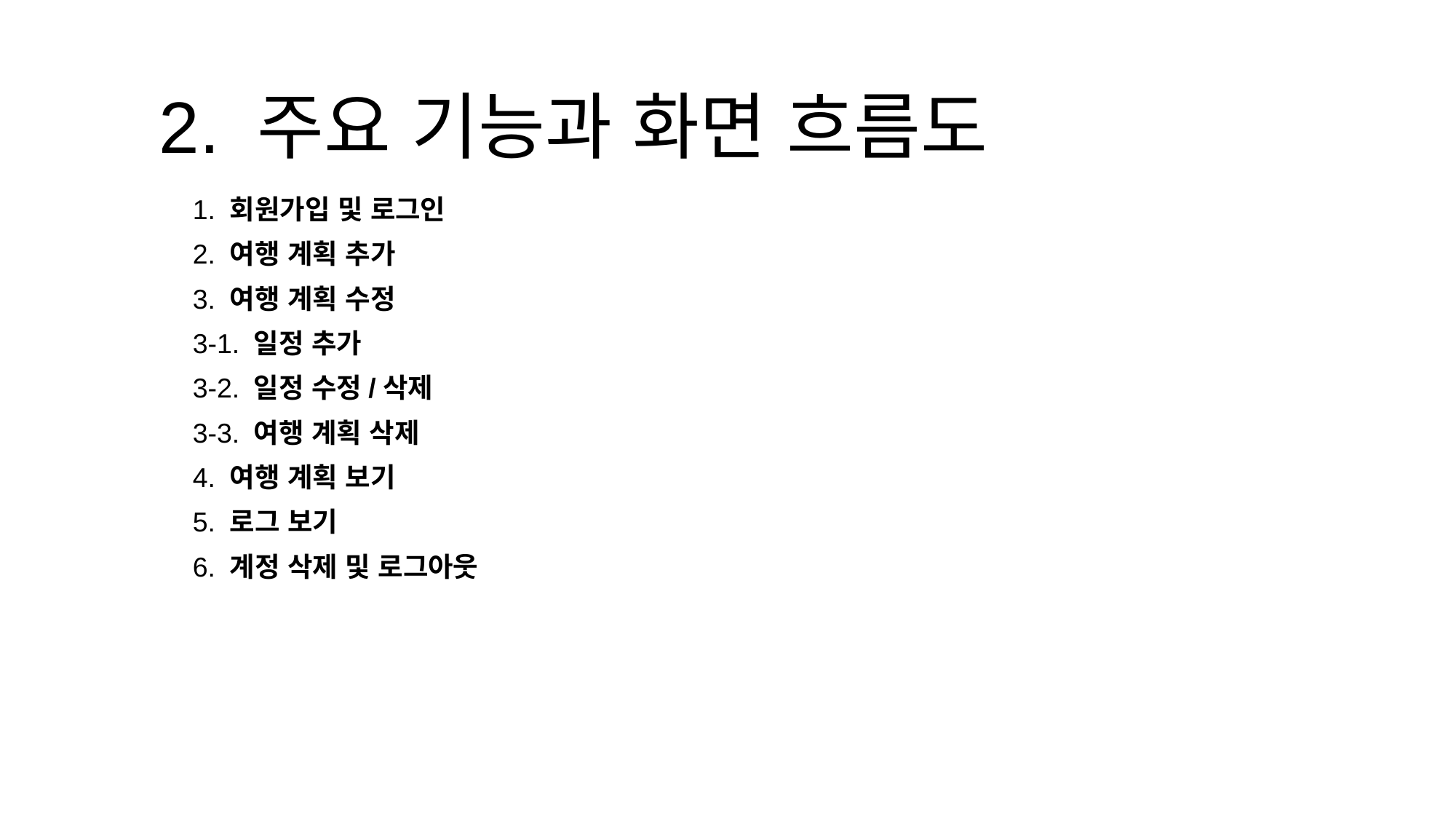

# 2. 주요 기능과 화면 흐름도
1. 회원가입 및 로그인
2. 여행 계획 추가
3. 여행 계획 수정
3-1. 일정 추가
3-2. 일정 수정/삭제
3-3. 여행 계획 삭제
4. 여행 계획 보기
5. 로그 보기
6. 계정 삭제 및 로그아웃